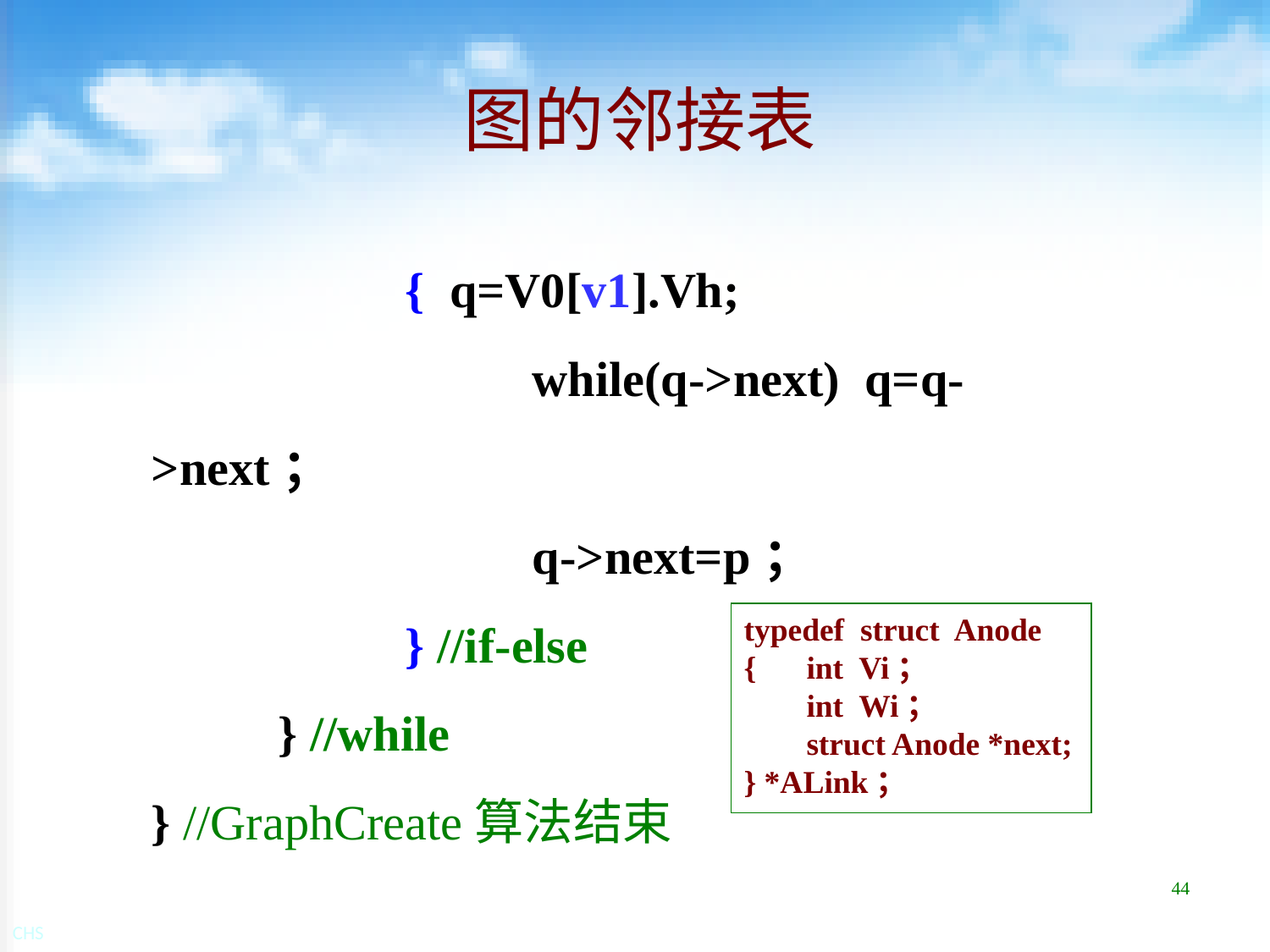

# 图的邻接表
		{  q=V0[v1].Vh;
			while(q->next)  q=q->next；
			q->next=p；
		} //if-else
	} //while
} //GraphCreate算法结束
typedef  struct  Anode
{	int  Vi；
	int  Wi；
	struct Anode *next;
} *ALink；
44